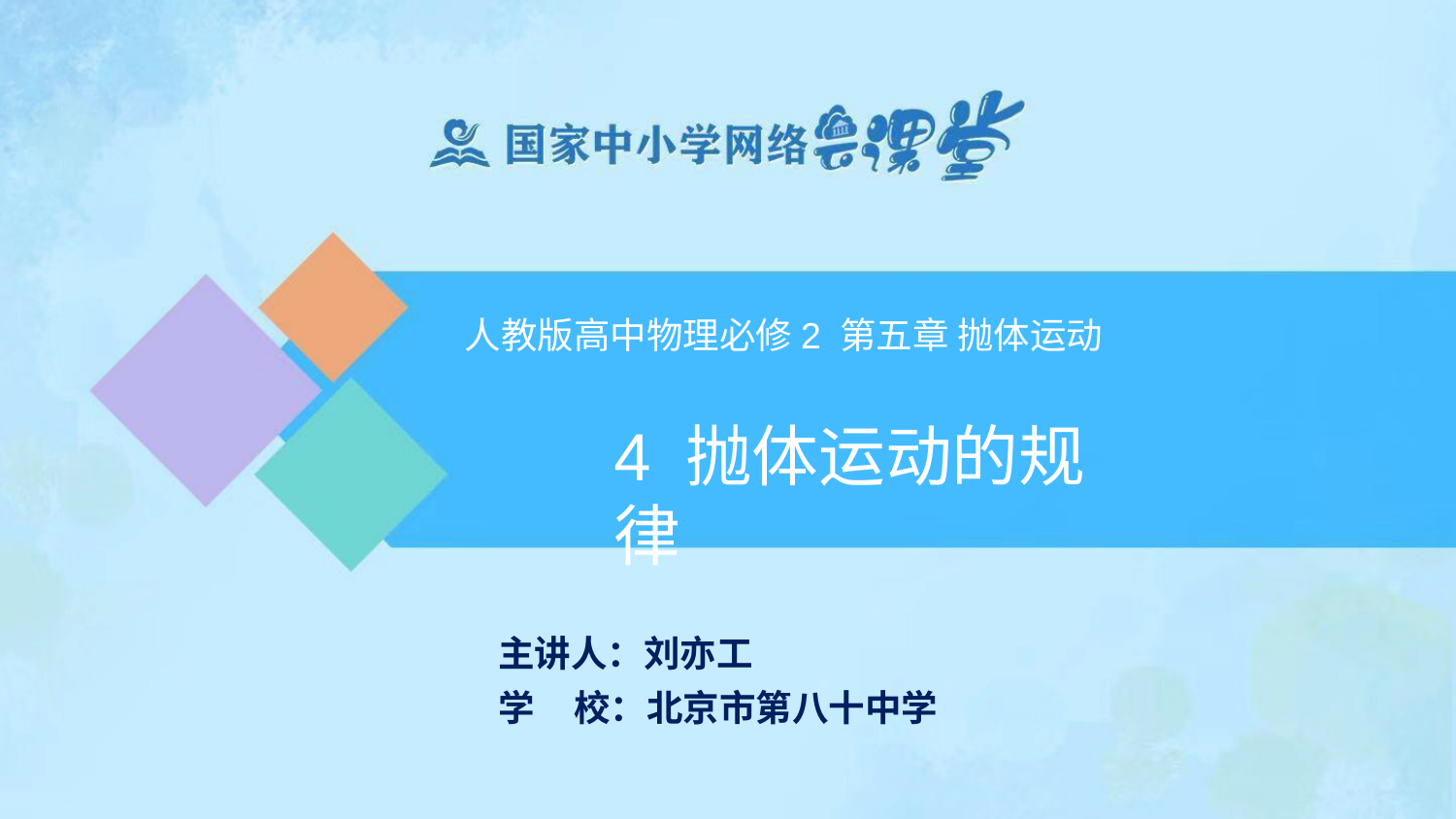

人教版高中物理必修2 第五章 抛体运动
4 抛体运动的规律
主讲人：刘亦工
学	校：北京市第八十中学